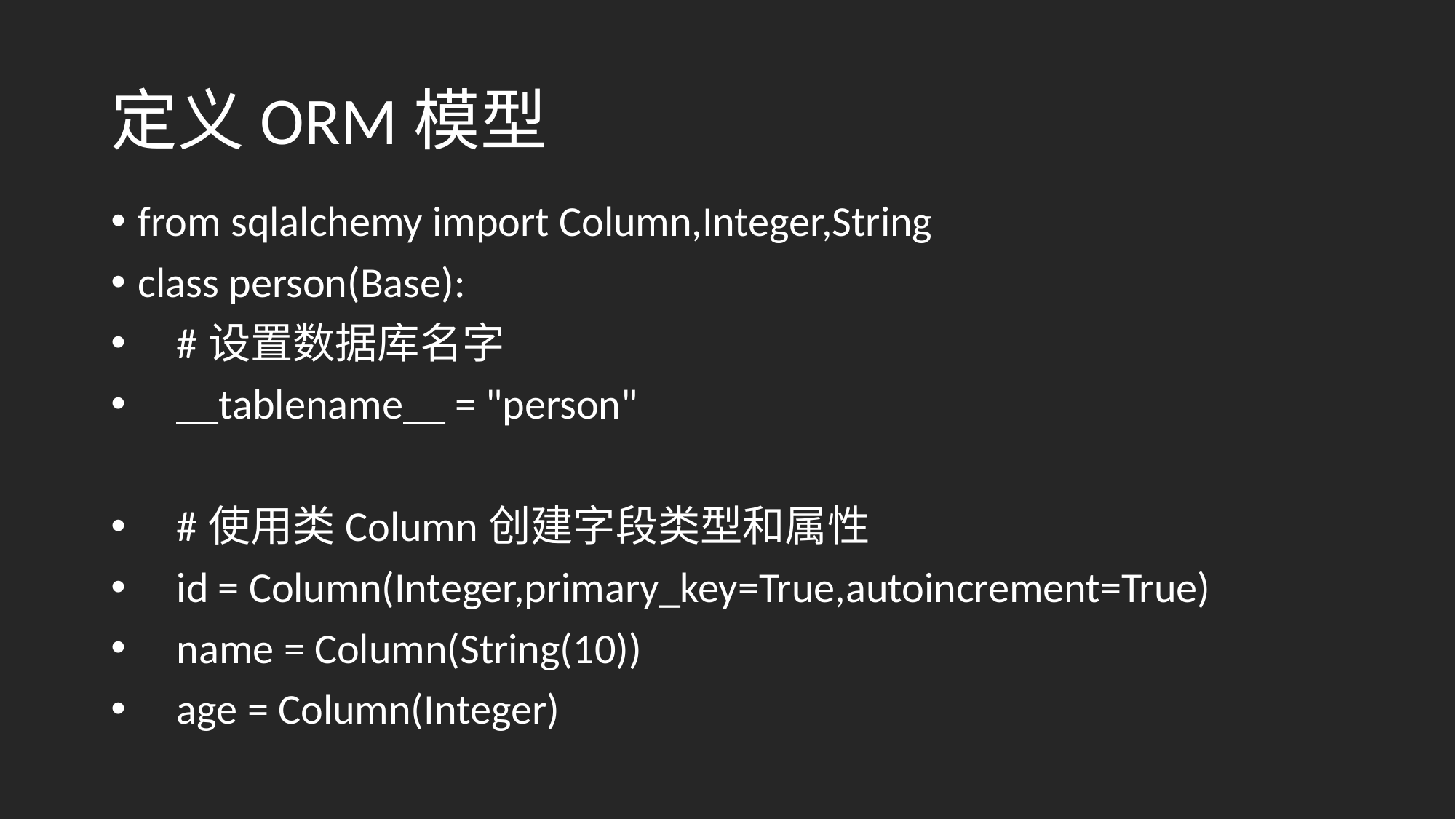

# 定义ORM模型
from sqlalchemy import Column,Integer,String
class person(Base):
    #设置数据库名字
    __tablename__ = "person"

    #使用类Column创建字段类型和属性
    id = Column(Integer,primary_key=True,autoincrement=True)
    name = Column(String(10))
    age = Column(Integer)